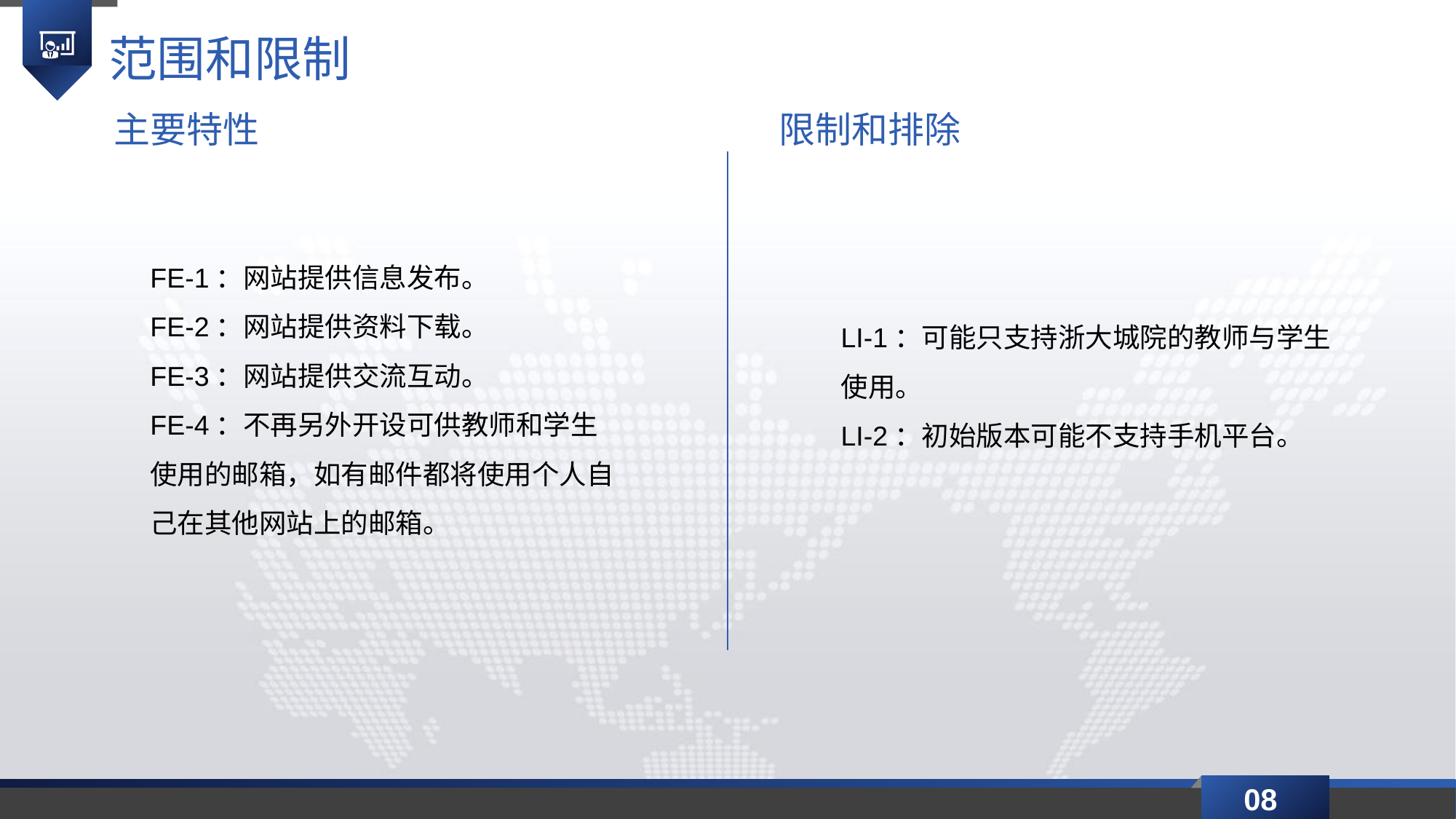

范围和限制

主要特性
限制和排除
FE-1：网站提供信息发布。
FE-2：网站提供资料下载。
FE-3：网站提供交流互动。
FE-4：不再另外开设可供教师和学生使用的邮箱，如有邮件都将使用个人自己在其他网站上的邮箱。
LI-1：可能只支持浙大城院的教师与学生使用。
LI-2：初始版本可能不支持手机平台。

08

延时符